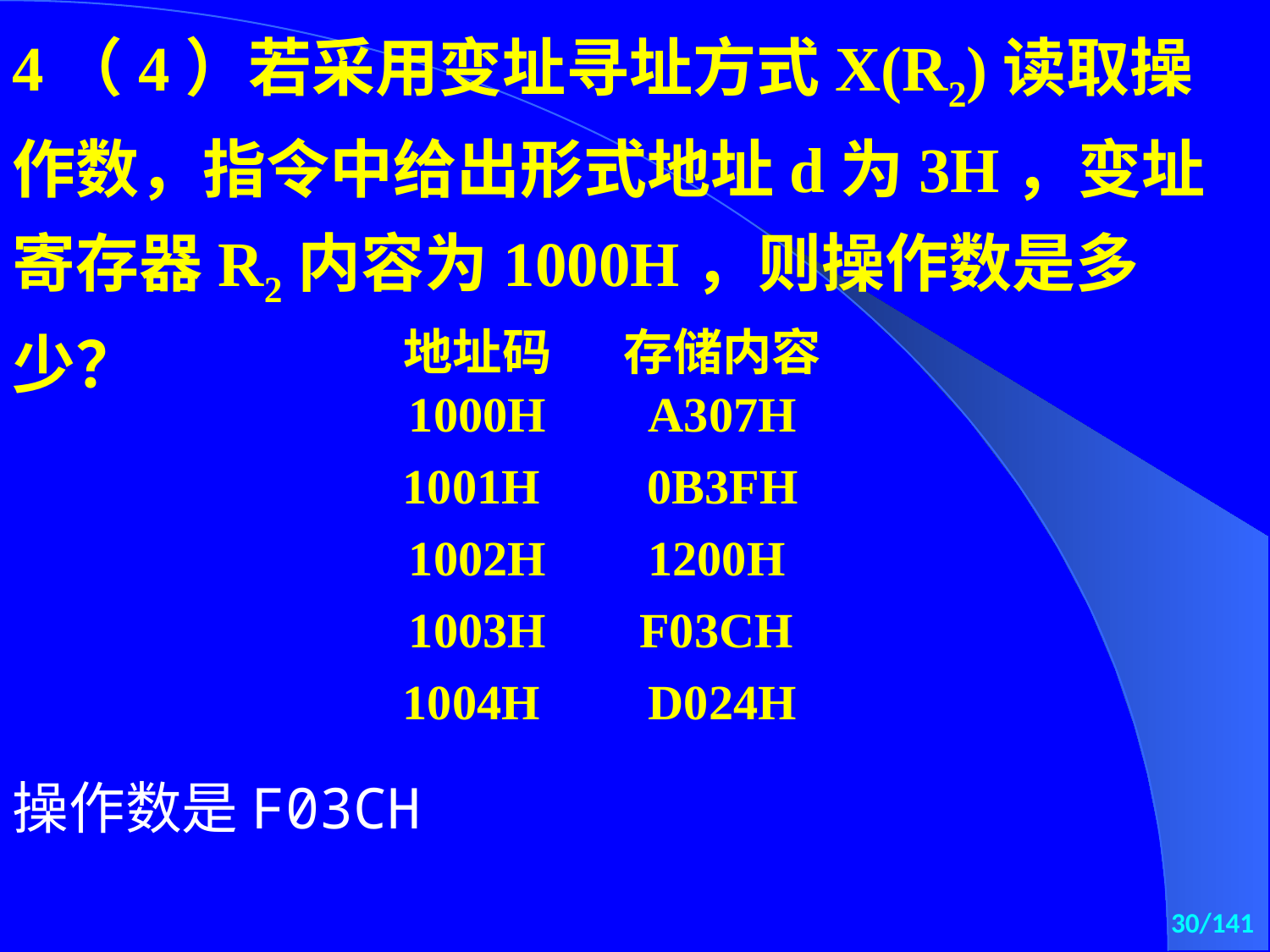

4（4）若采用变址寻址方式X(R2)读取操作数，指令中给出形式地址d为3H，变址寄存器R2内容为1000H，则操作数是多少？
| 地址码 | 存储内容 |
| --- | --- |
| 1000H | A307H |
| 1001H | 0B3FH |
| 1002H | 1200H |
| 1003H | F03CH |
| 1004H | D024H |
操作数是F03CH
30/141